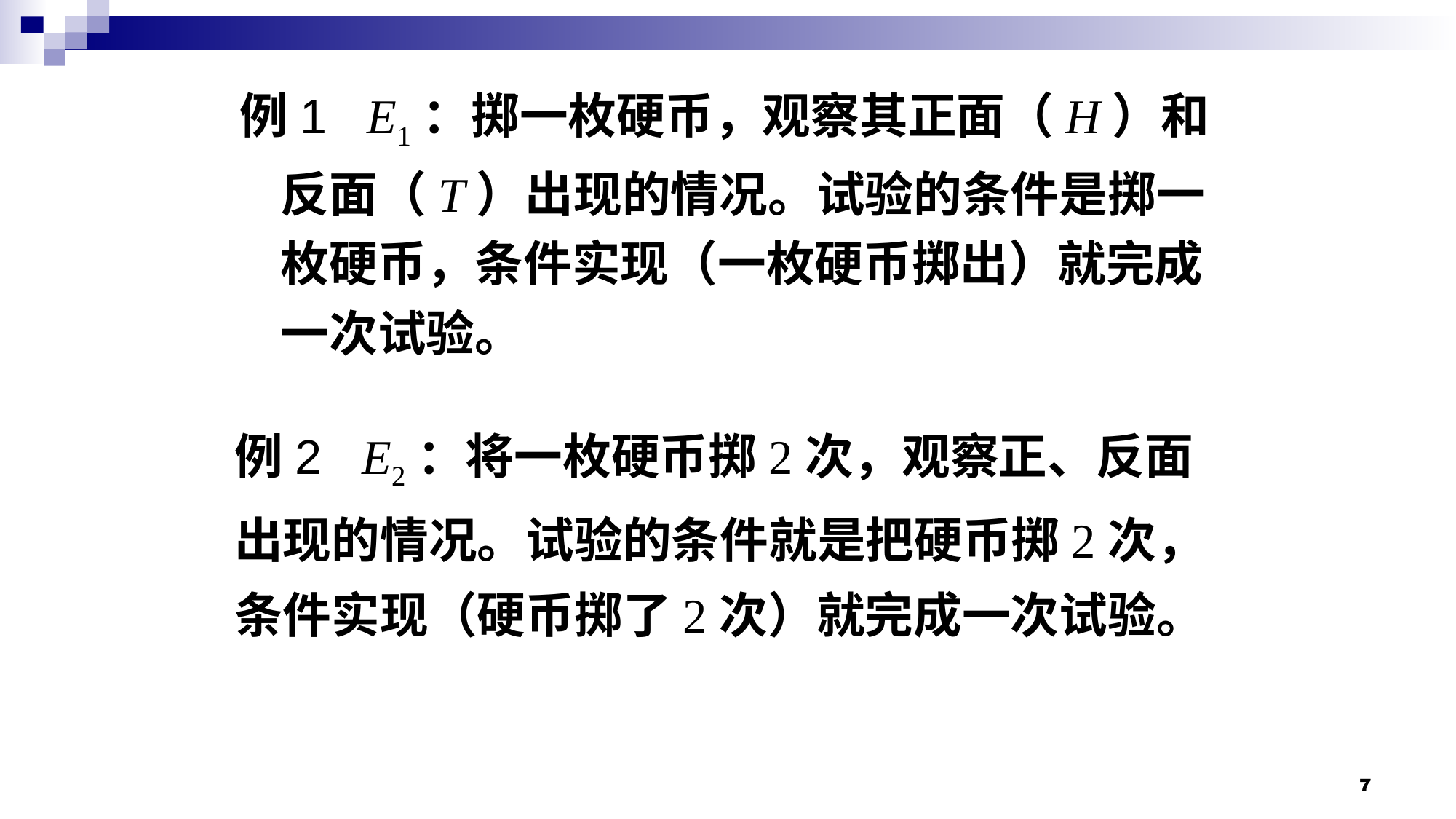

例1   E1：掷一枚硬币，观察其正面（H）和反面（T）出现的情况。试验的条件是掷一枚硬币，条件实现（一枚硬币掷出）就完成一次试验。
例2   E2：将一枚硬币掷2次，观察正、反面出现的情况。试验的条件就是把硬币掷2次，条件实现（硬币掷了2次）就完成一次试验。

7